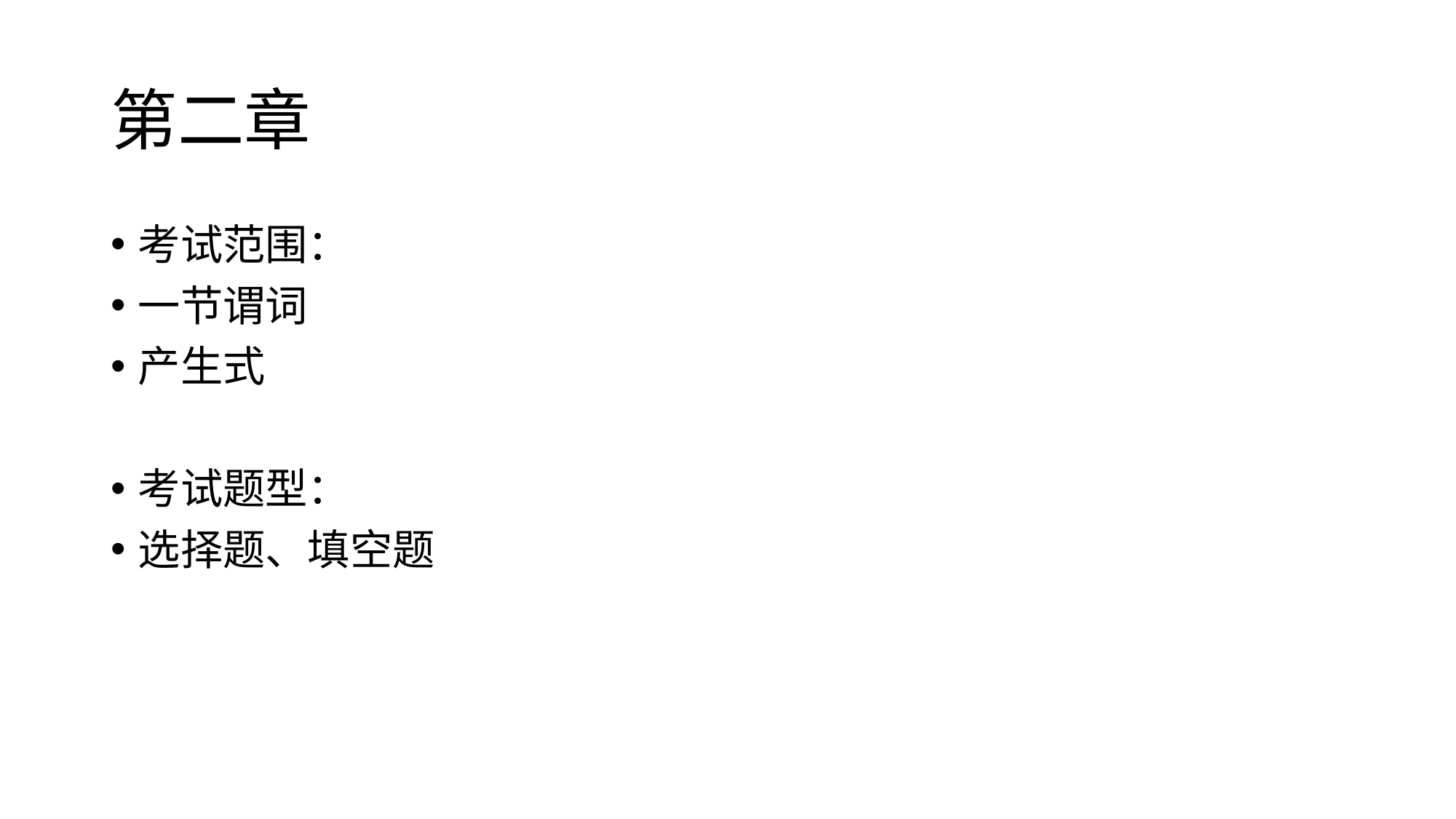

# 第二章
考试范围：
一节谓词
产生式

考试题型：
选择题、填空题